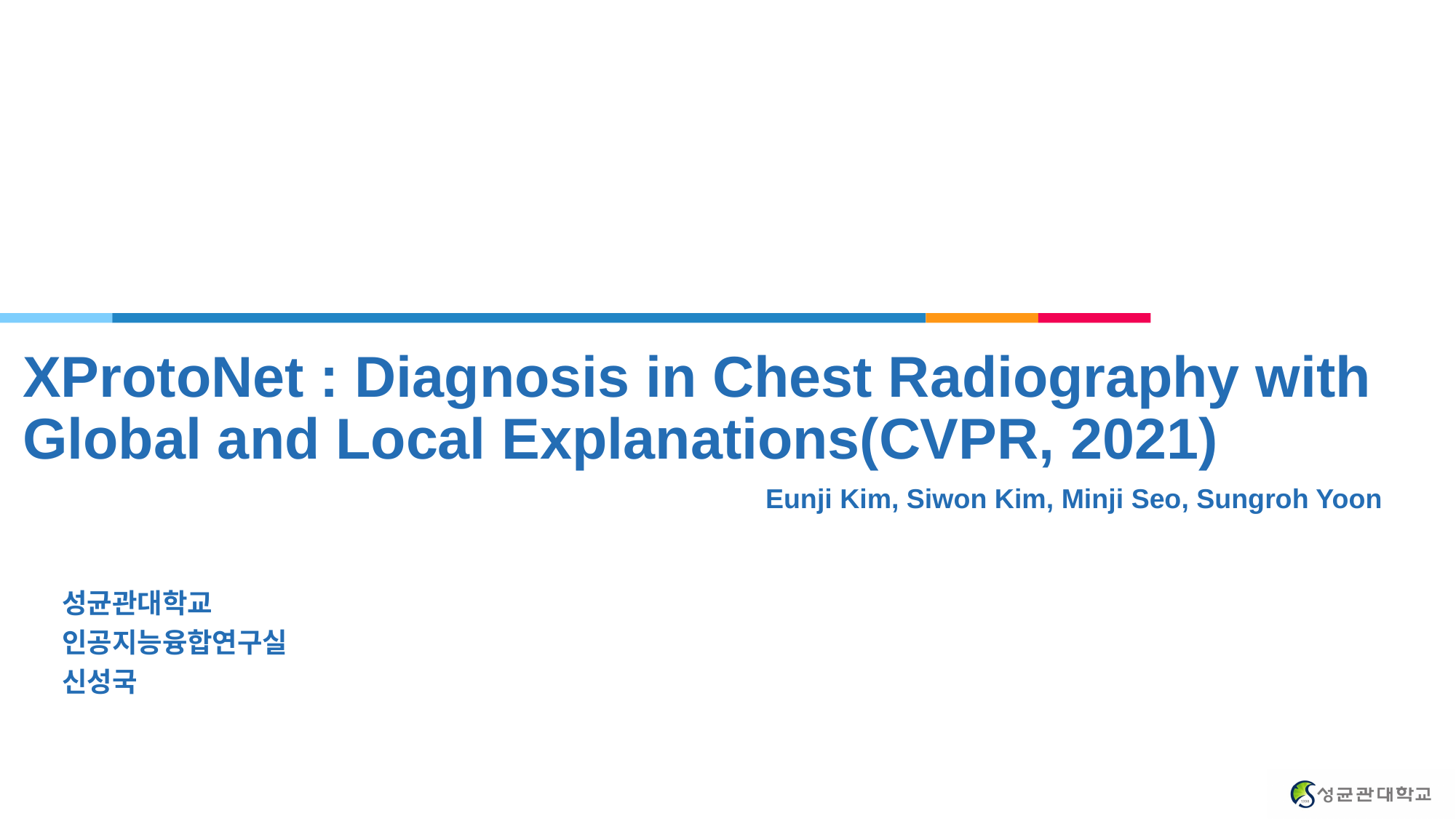

# XProtoNet : Diagnosis in Chest Radiography with Global and Local Explanations(CVPR, 2021)
Eunji Kim, Siwon Kim, Minji Seo, Sungroh Yoon
성균관대학교
인공지능융합연구실
신성국